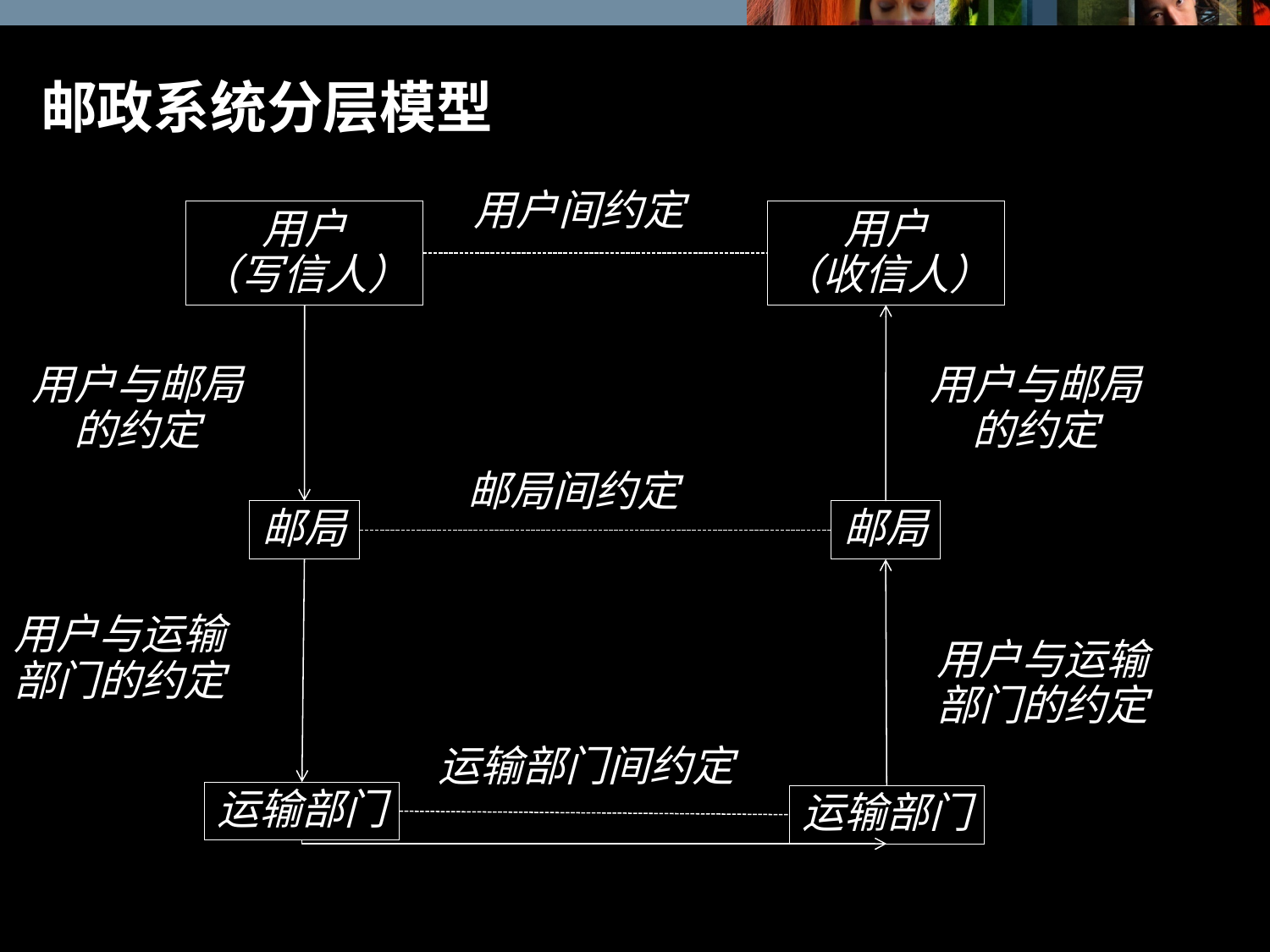

# 邮政系统分层模型
用户间约定
用户
（写信人）
用户
（收信人）
用户与邮局
的约定
用户与邮局
的约定
邮局间约定
邮局
邮局
用户与运输
部门的约定
用户与运输
部门的约定
运输部门间约定
运输部门
运输部门